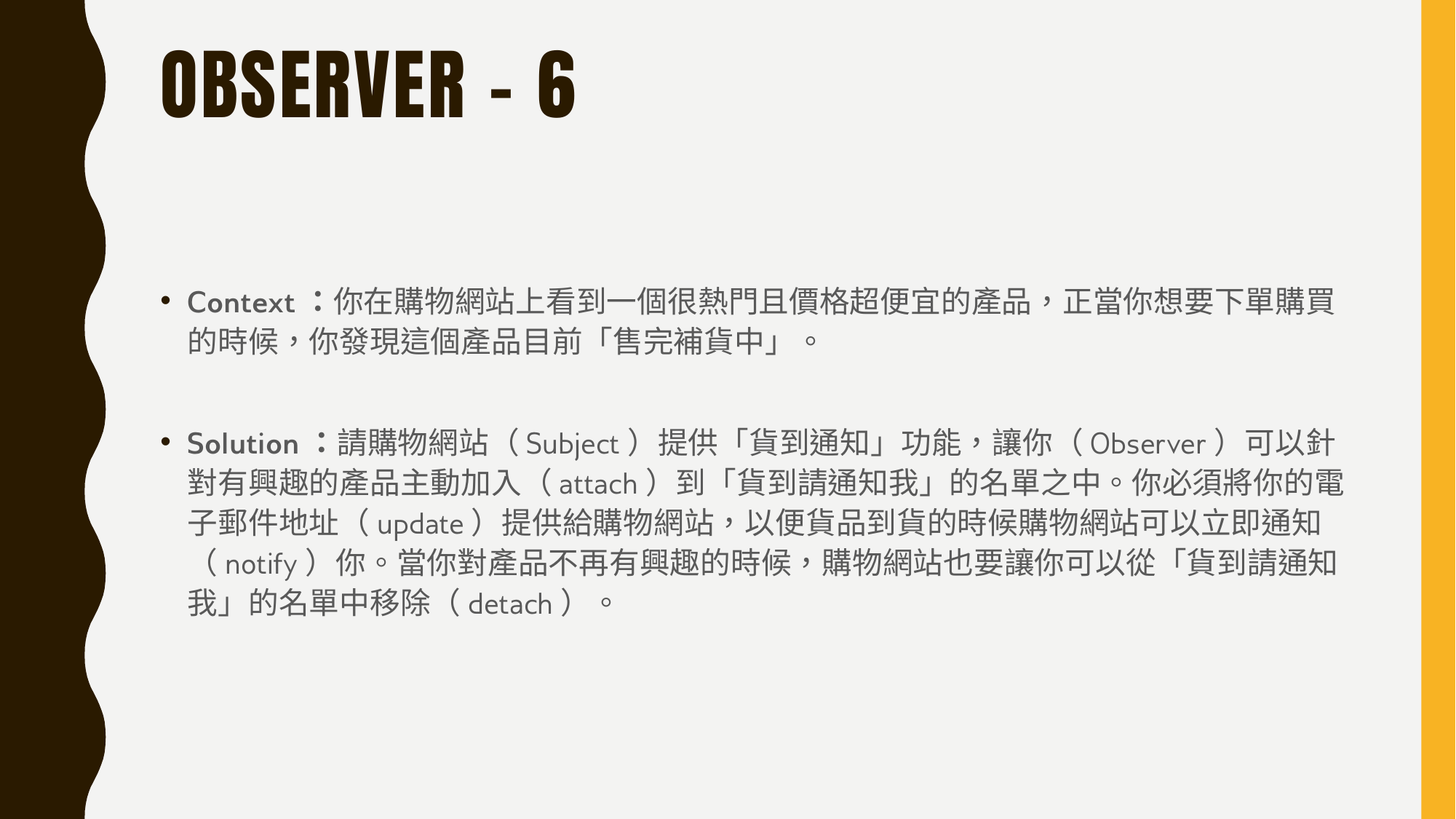

# Observer - 6
Context：你在購物網站上看到一個很熱門且價格超便宜的產品，正當你想要下單購買的時候，你發現這個產品目前「售完補貨中」。

Solution：請購物網站（Subject）提供「貨到通知」功能，讓你（Observer）可以針對有興趣的產品主動加入（attach）到「貨到請通知我」的名單之中。你必須將你的電子郵件地址（update）提供給購物網站，以便貨品到貨的時候購物網站可以立即通知（notify）你。當你對產品不再有興趣的時候，購物網站也要讓你可以從「貨到請通知我」的名單中移除（detach）。